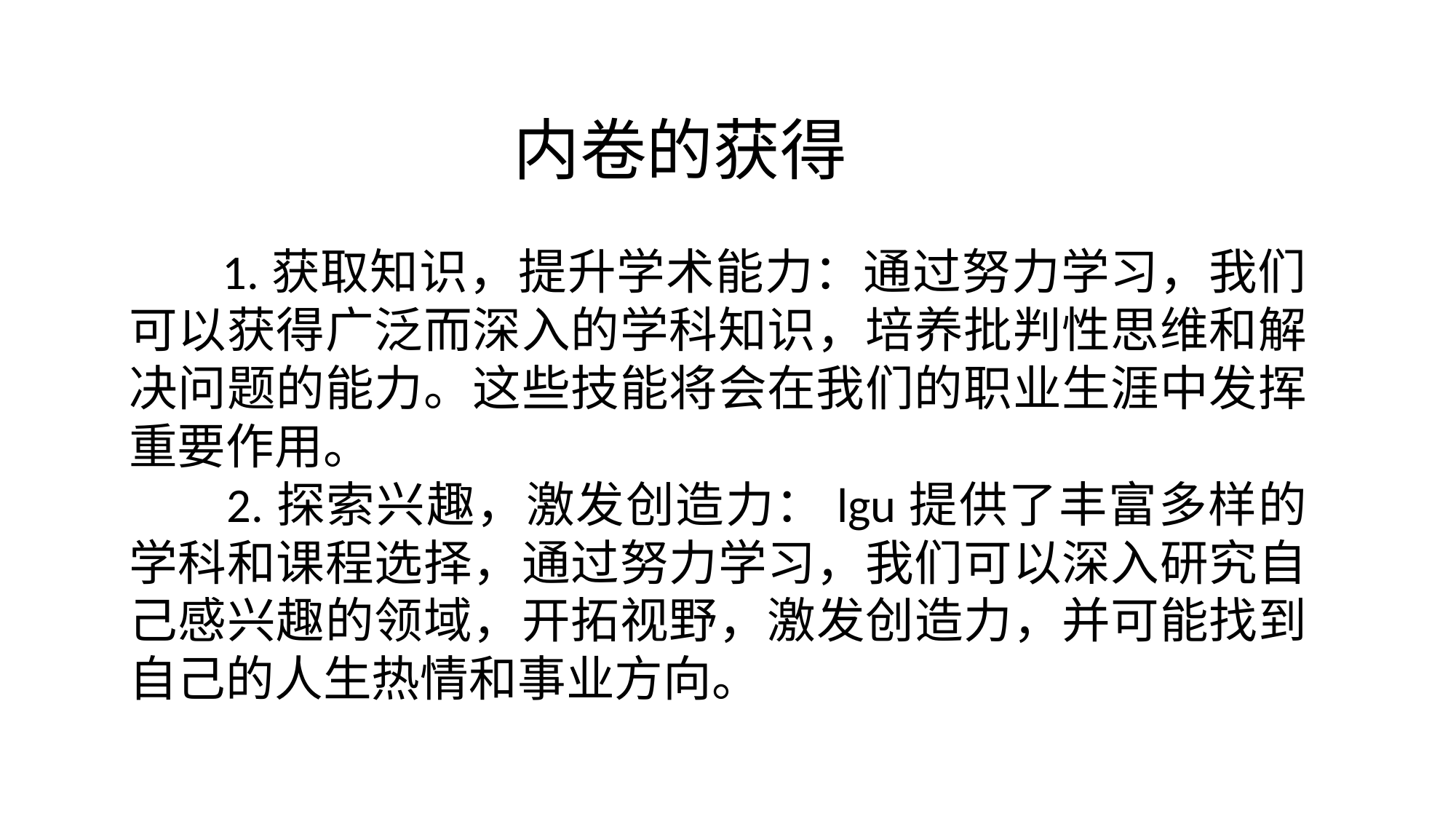

内卷的获得
        1.获取知识，提升学术能力：通过努力学习，我们可以获得广泛而深入的学科知识，培养批判性思维和解决问题的能力。这些技能将会在我们的职业生涯中发挥重要作用。
        2.探索兴趣，激发创造力：lgu提供了丰富多样的学科和课程选择，通过努力学习，我们可以深入研究自己感兴趣的领域，开拓视野，激发创造力，并可能找到自己的人生热情和事业方向。